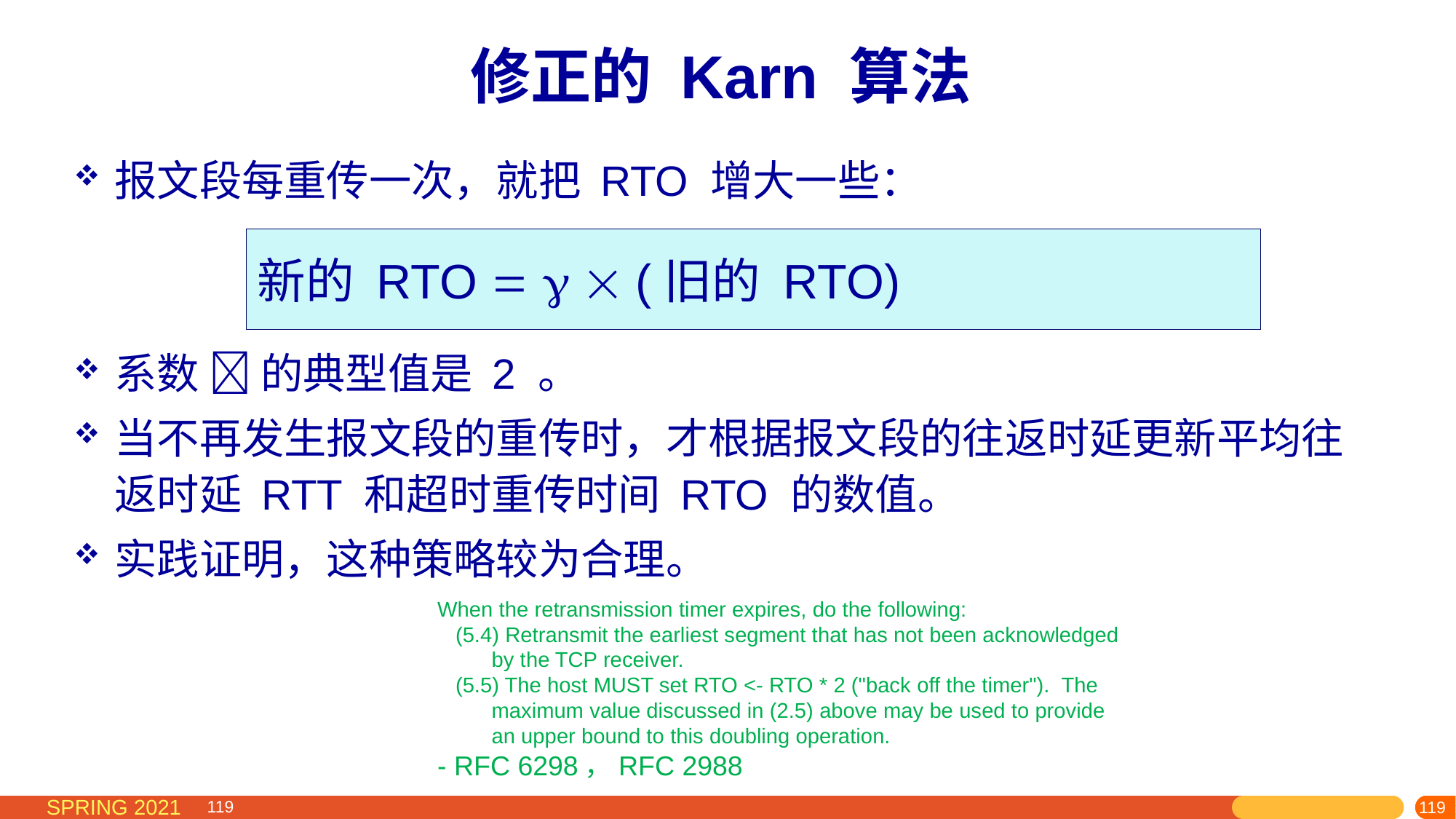

# 修正的 Karn 算法
报文段每重传一次，就把 RTO 增大一些：

系数 γ 的典型值是 2 。
当不再发生报文段的重传时，才根据报文段的往返时延更新平均往返时延 RTT 和超时重传时间 RTO 的数值。
实践证明，这种策略较为合理。
新的 RTO = γ × (旧的 RTO)
When the retransmission timer expires, do the following:
   (5.4) Retransmit the earliest segment that has not been acknowledged
         by the TCP receiver.
   (5.5) The host MUST set RTO <- RTO * 2 ("back off the timer").  The
         maximum value discussed in (2.5) above may be used to provide
         an upper bound to this doubling operation.
- RFC 6298，RFC 2988